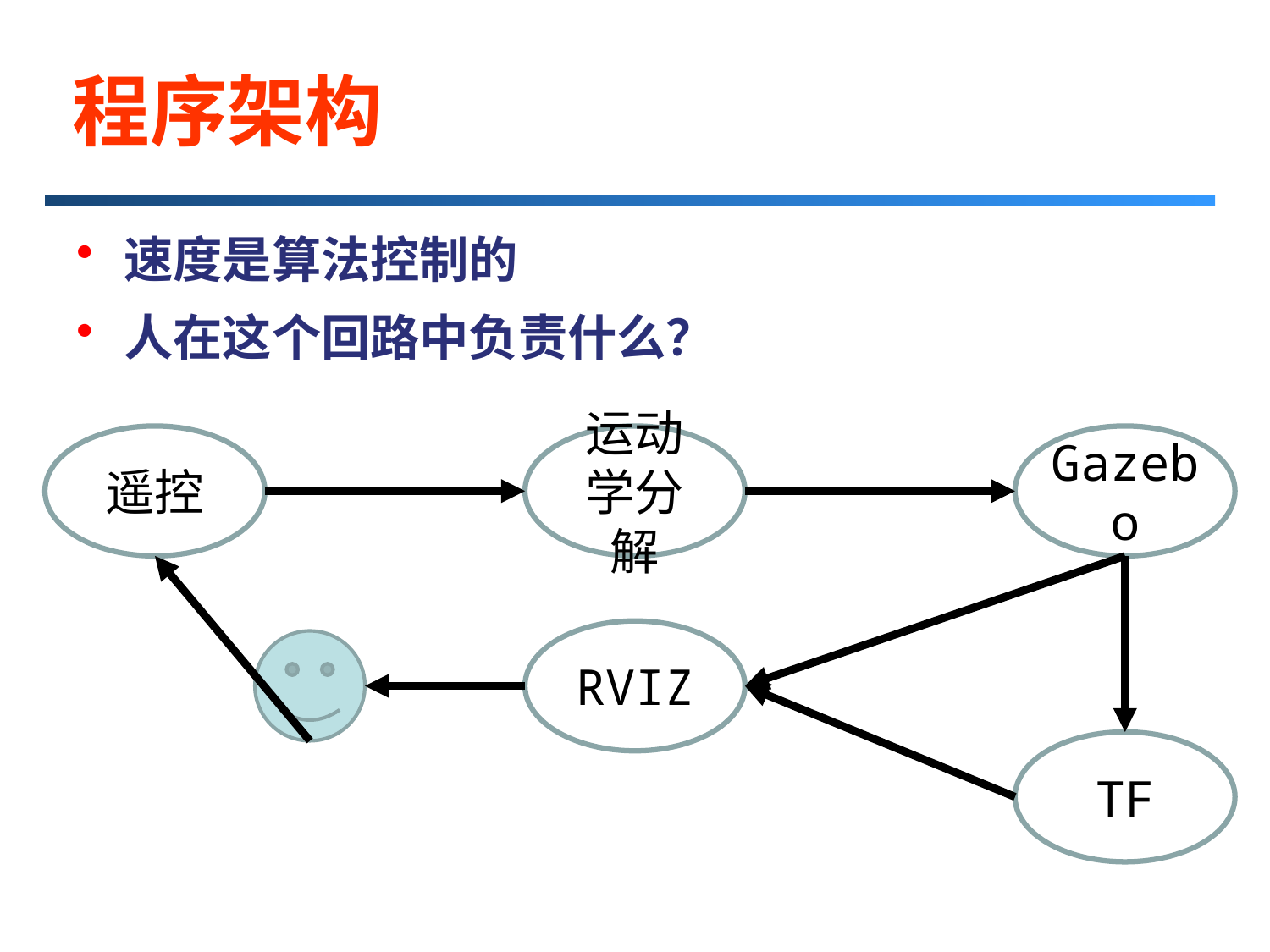

# 程序架构
速度是算法控制的
人在这个回路中负责什么？
遥控
运动学分解
Gazebo
RVIZ

TF